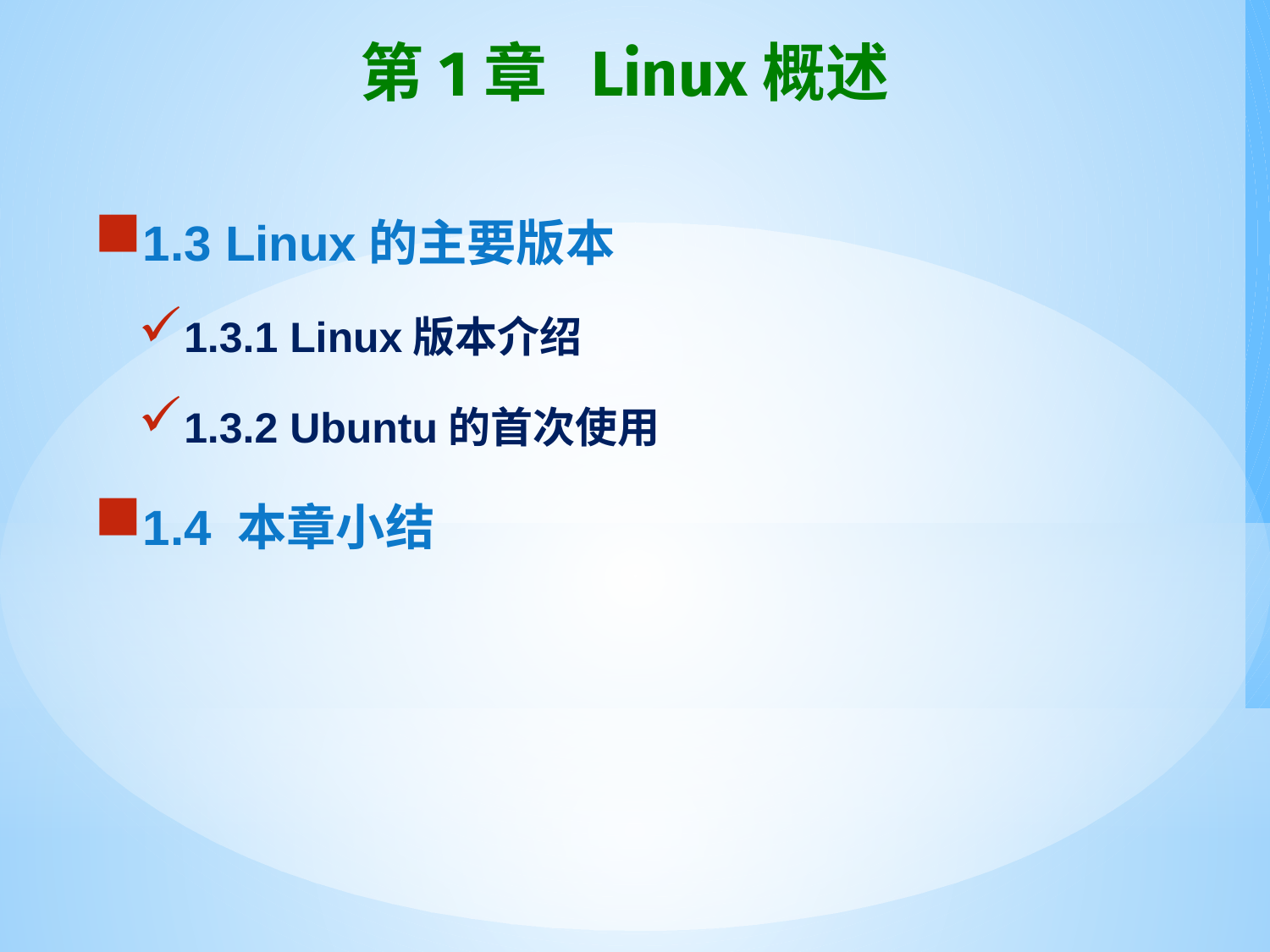

# 第1章  Linux概述
1.3 Linux的主要版本
1.3.1 Linux版本介绍
1.3.2 Ubuntu的首次使用
1.4 本章小结